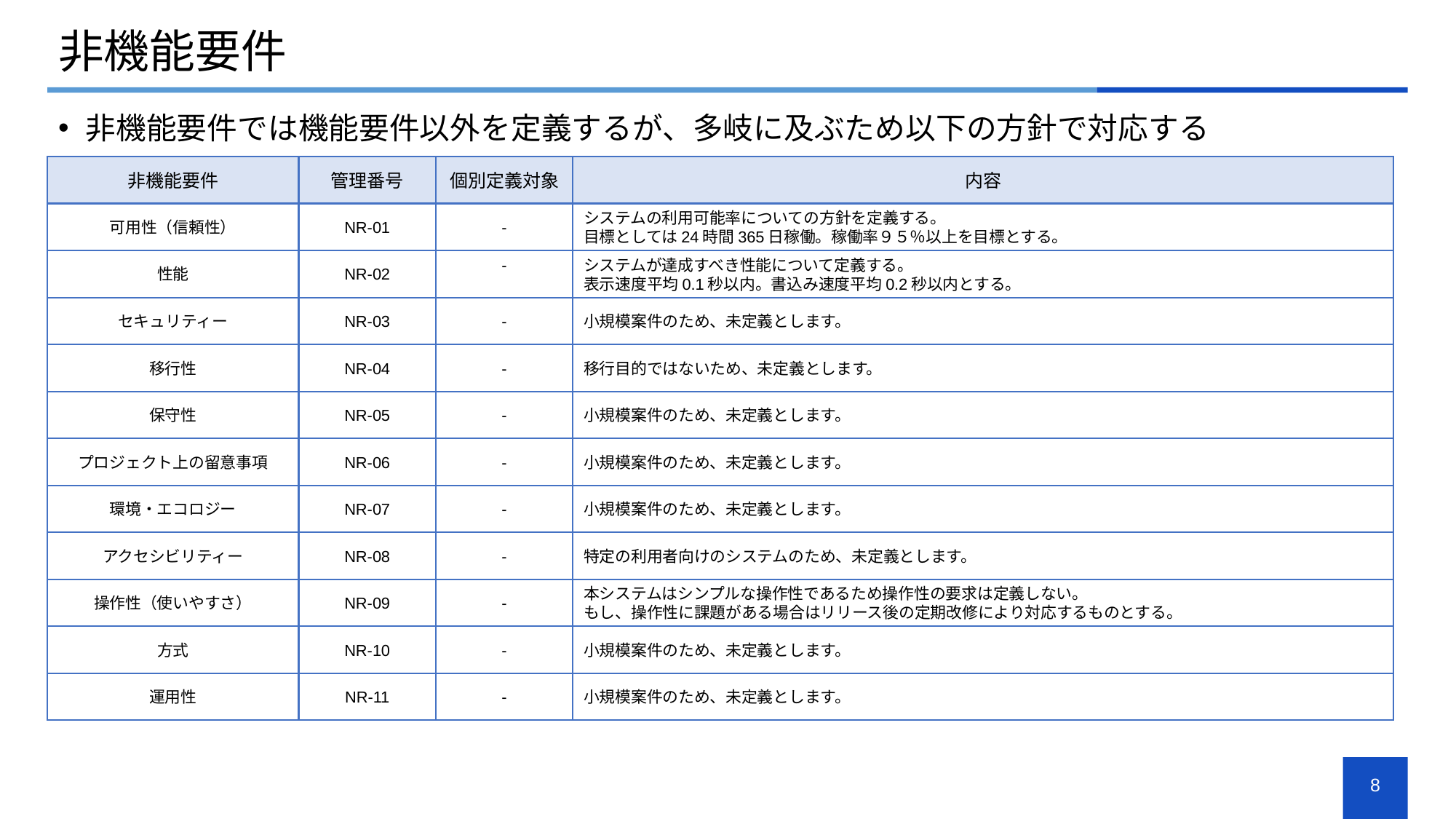

# 非機能要件
非機能要件では機能要件以外を定義するが、多岐に及ぶため以下の方針で対応する

非機能要件
管理番号
個別定義対象
内容
可用性（信頼性）
NR-01
-
システムの利用可能率についての方針を定義する。
目標としては24時間365日稼働。稼働率９５％以上を目標とする。
性能
NR-02
-

システムが達成すべき性能について定義する。
表示速度平均0.1秒以内。書込み速度平均0.2秒以内とする。
セキュリティー
NR-03
-
小規模案件のため、未定義とします。
移行性
NR-04
-
移行目的ではないため、未定義とします。
保守性
NR-05
-
小規模案件のため、未定義とします。
プロジェクト上の留意事項
NR-06
-
小規模案件のため、未定義とします。
環境・エコロジー
NR-07
-
小規模案件のため、未定義とします。
アクセシビリティー
NR-08
-
特定の利用者向けのシステムのため、未定義とします。
操作性（使いやすさ）
NR-09
-
本システムはシンプルな操作性であるため操作性の要求は定義しない。
もし、操作性に課題がある場合はリリース後の定期改修により対応するものとする。
方式
NR-10
-
小規模案件のため、未定義とします。
運用性
NR-11
-
小規模案件のため、未定義とします。
8